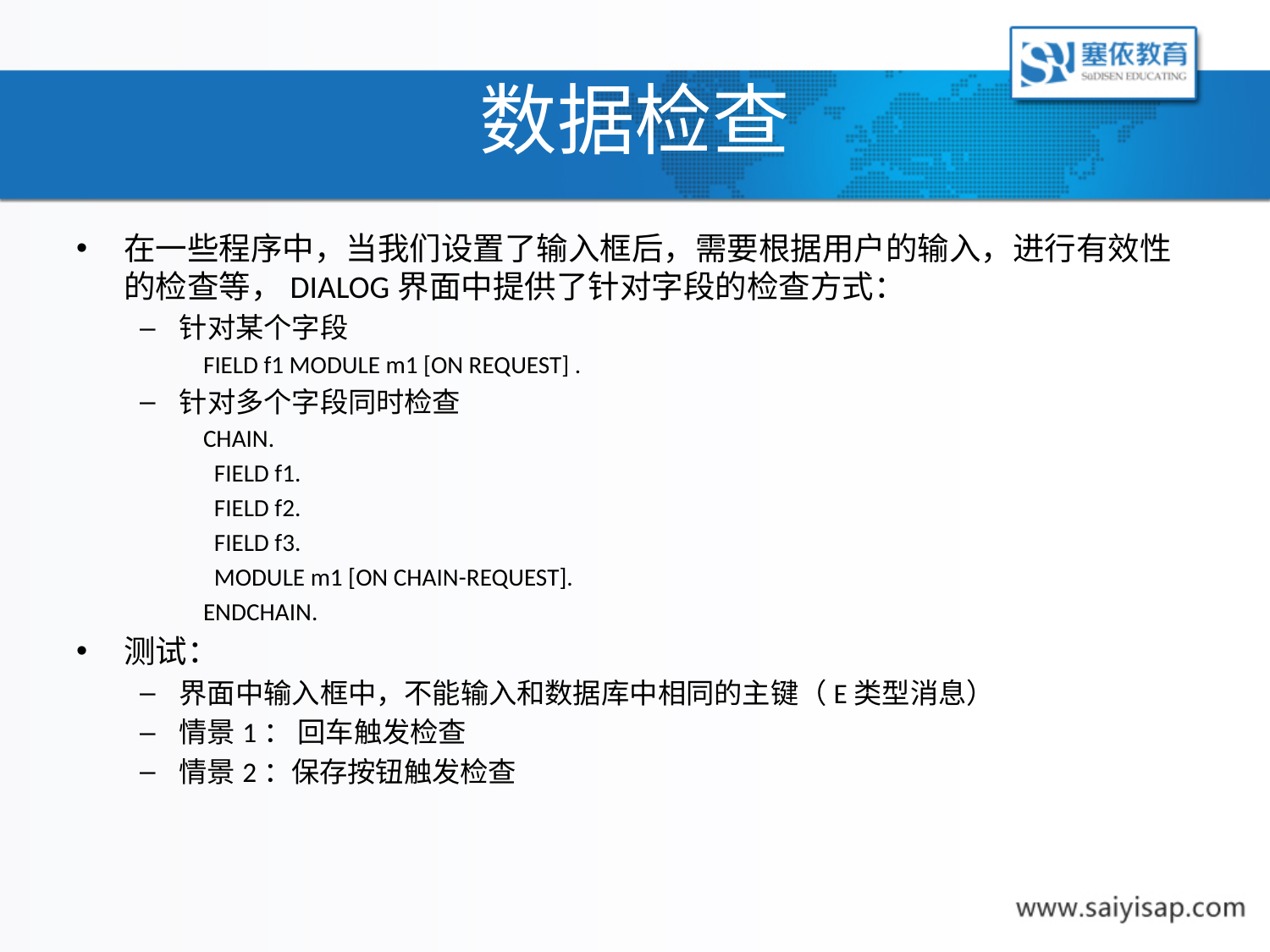

# 数据检查
在一些程序中，当我们设置了输入框后，需要根据用户的输入，进行有效性的检查等，DIALOG界面中提供了针对字段的检查方式：
针对某个字段
FIELD f1 MODULE m1 [ON REQUEST] .
针对多个字段同时检查
CHAIN.
  FIELD f1.
  FIELD f2.
  FIELD f3.
  MODULE m1 [ON CHAIN-REQUEST].
ENDCHAIN.
测试：
界面中输入框中，不能输入和数据库中相同的主键（E类型消息）
情景1： 回车触发检查
情景2：保存按钮触发检查